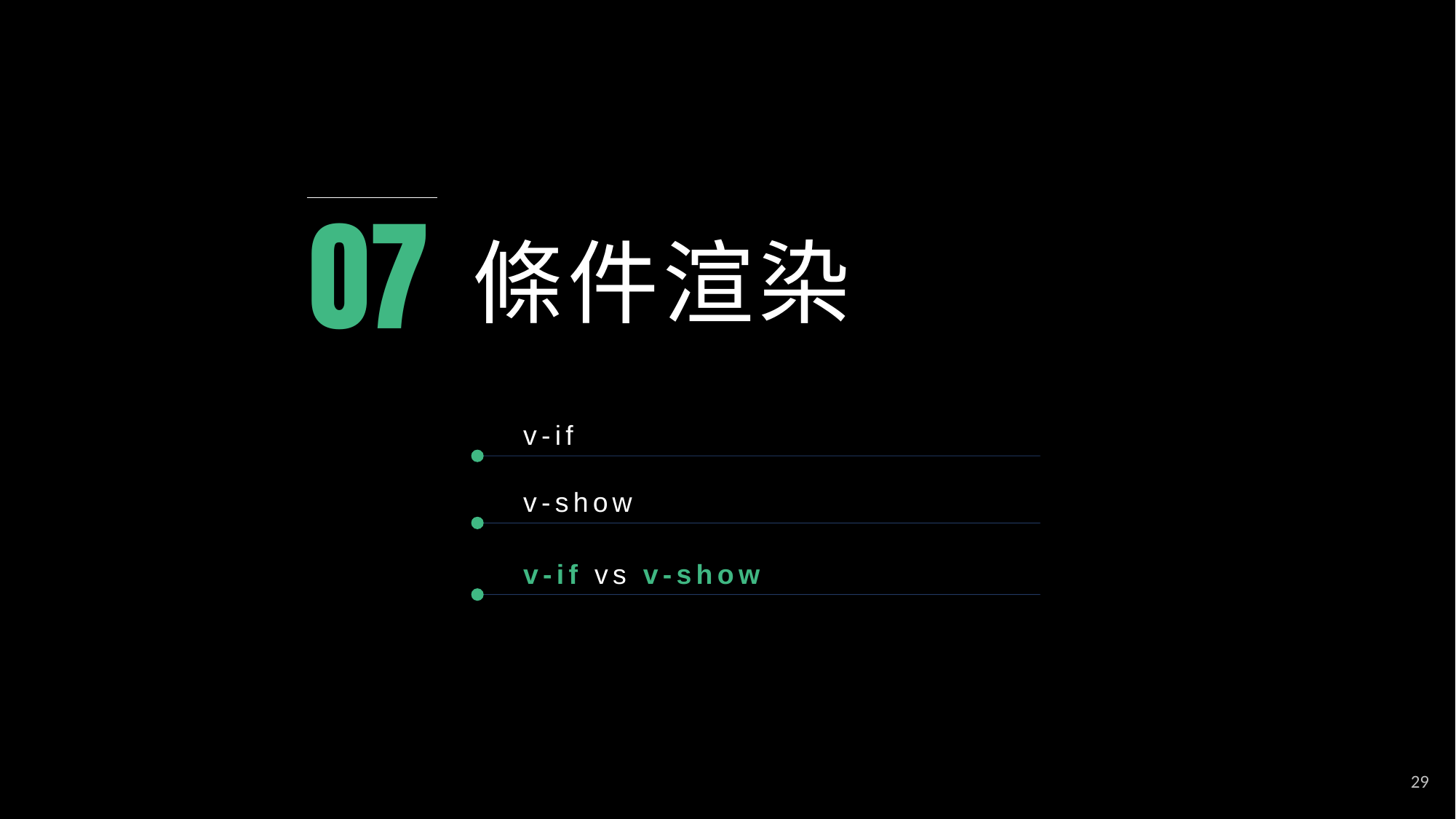

07
條件渲染
v-if

v-show

v-if vs v-show

29